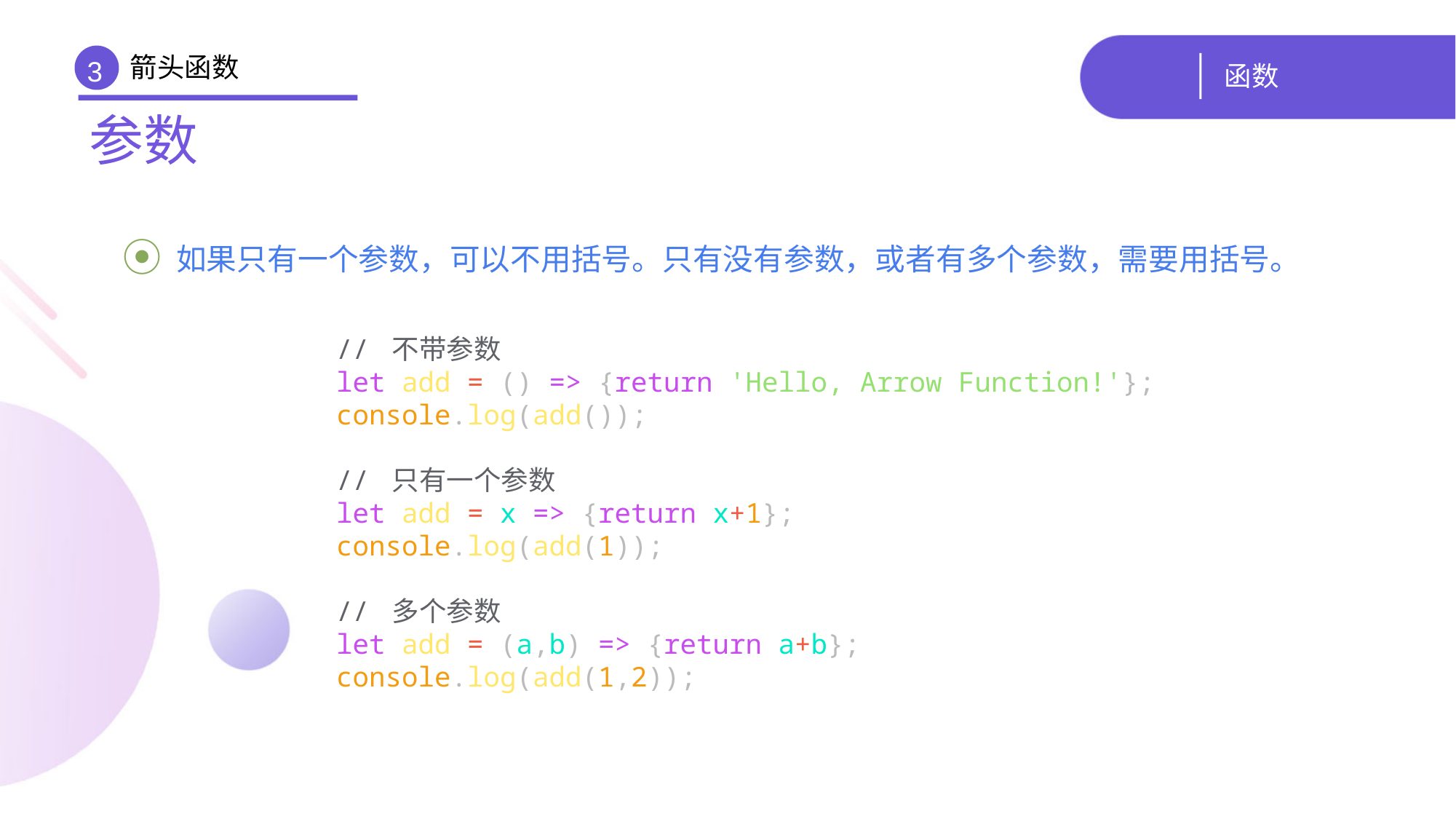

箭头函数
# 函数
3
参数
 如果只有一个参数，可以不用括号。只有没有参数，或者有多个参数，需要用括号。
// 不带参数
let add = () => {return 'Hello, Arrow Function!'};
console.log(add());
// 只有一个参数
let add = x => {return x+1};
console.log(add(1));
// 多个参数
let add = (a,b) => {return a+b};
console.log(add(1,2));